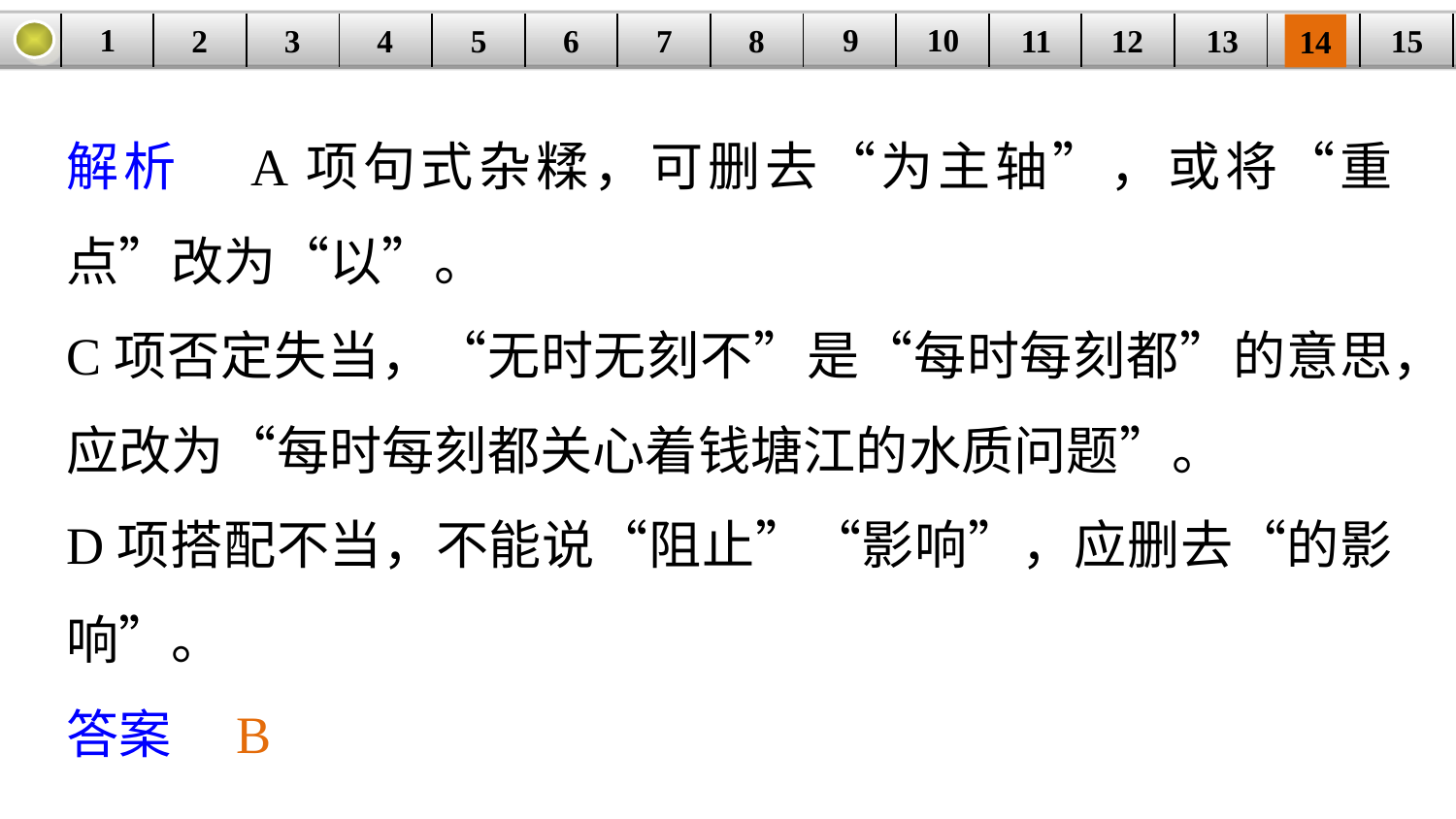

9
10
1
3
4
5
6
8
11
2
12
15
|  |  |  |  |  |  |  |  |  |  |  |  |  |  |  |
| --- | --- | --- | --- | --- | --- | --- | --- | --- | --- | --- | --- | --- | --- | --- |
7
13
14

解析　A项句式杂糅，可删去“为主轴”，或将“重点”改为“以”。
C项否定失当，“无时无刻不”是“每时每刻都”的意思，应改为“每时每刻都关心着钱塘江的水质问题”。
D项搭配不当，不能说“阻止”“影响”，应删去“的影响”。
答案　B